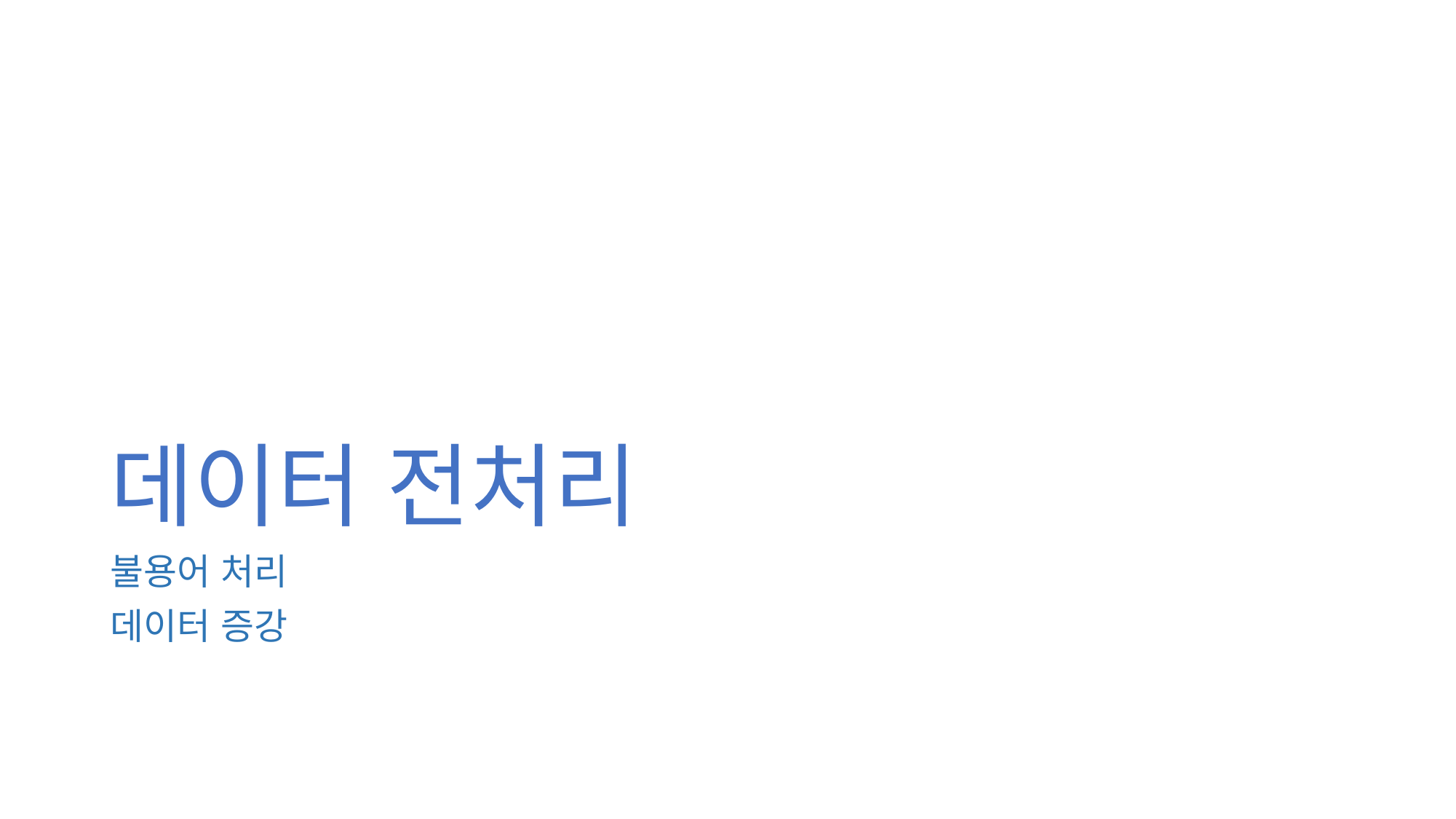

# 데이터 전처리
불용어 처리
데이터 증강